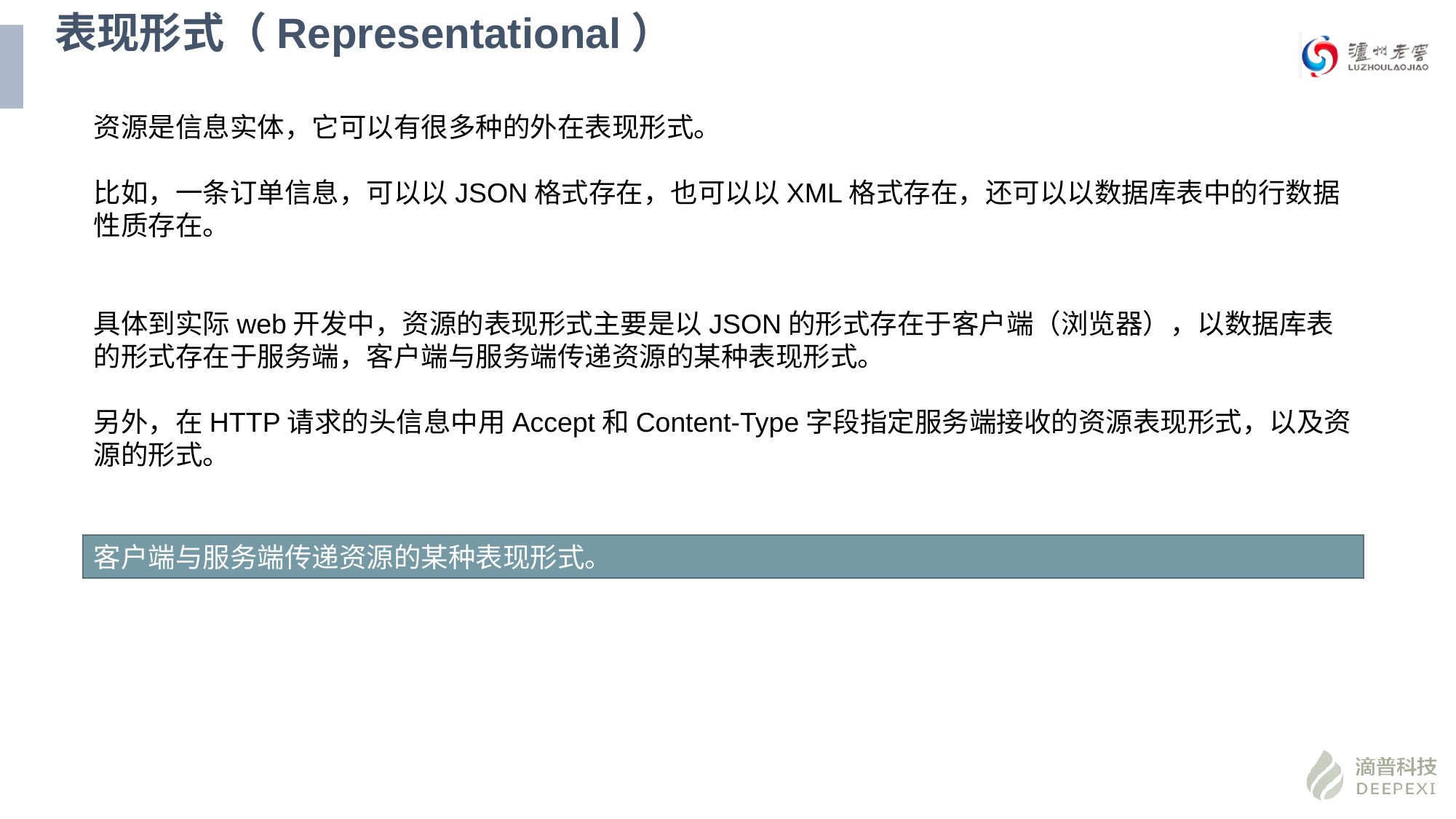

# 表现形式（Representational）
资源是信息实体，它可以有很多种的外在表现形式。

比如，一条订单信息，可以以JSON格式存在，也可以以XML格式存在，还可以以数据库表中的行数据性质存在。

具体到实际web开发中，资源的表现形式主要是以JSON的形式存在于客户端（浏览器），以数据库表的形式存在于服务端，客户端与服务端传递资源的某种表现形式。

另外，在HTTP请求的头信息中用Accept和Content-Type字段指定服务端接收的资源表现形式，以及资源的形式。

客户端与服务端传递资源的某种表现形式。